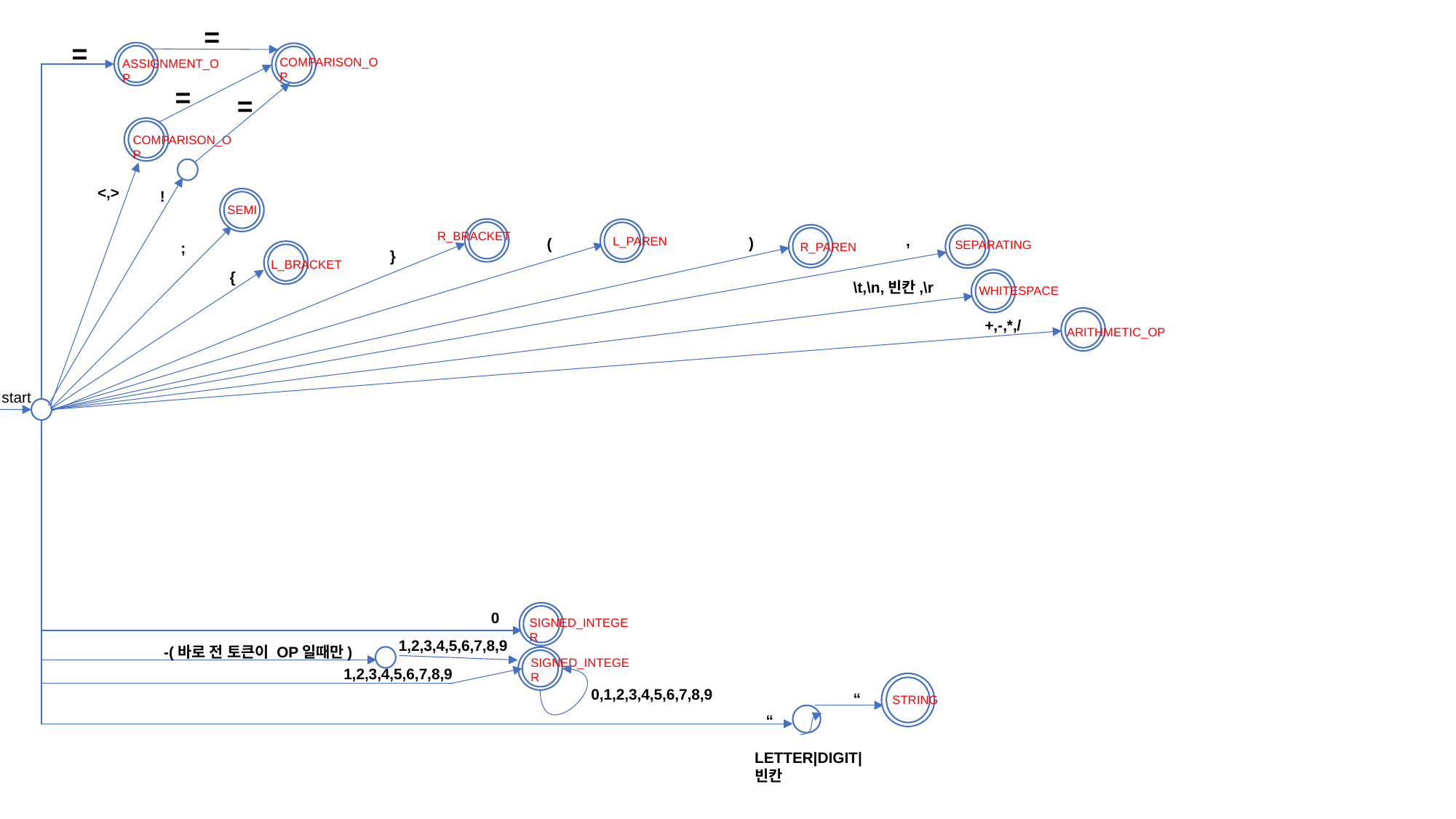

=
=

COMPARISON_OP
ASSIGNMENT_OP
=
=

COMPARISON_OP

<,>
!

SEMI

R_BRACKET

,
)
L_PAREN
(
SEPARATING
;
R_PAREN

}
L_BRACKET
{

\t,\n,빈칸,\r
WHITESPACE

+,-,*,/
ARITHMETIC_OP
start

0

SIGNED_INTEGER
1,2,3,4,5,6,7,8,9
-(바로 전 토큰이 OP일때만)

SIGNED_INTEGER
1,2,3,4,5,6,7,8,9

STRING
0,1,2,3,4,5,6,7,8,9
“
“

LETTER|DIGIT|빈칸